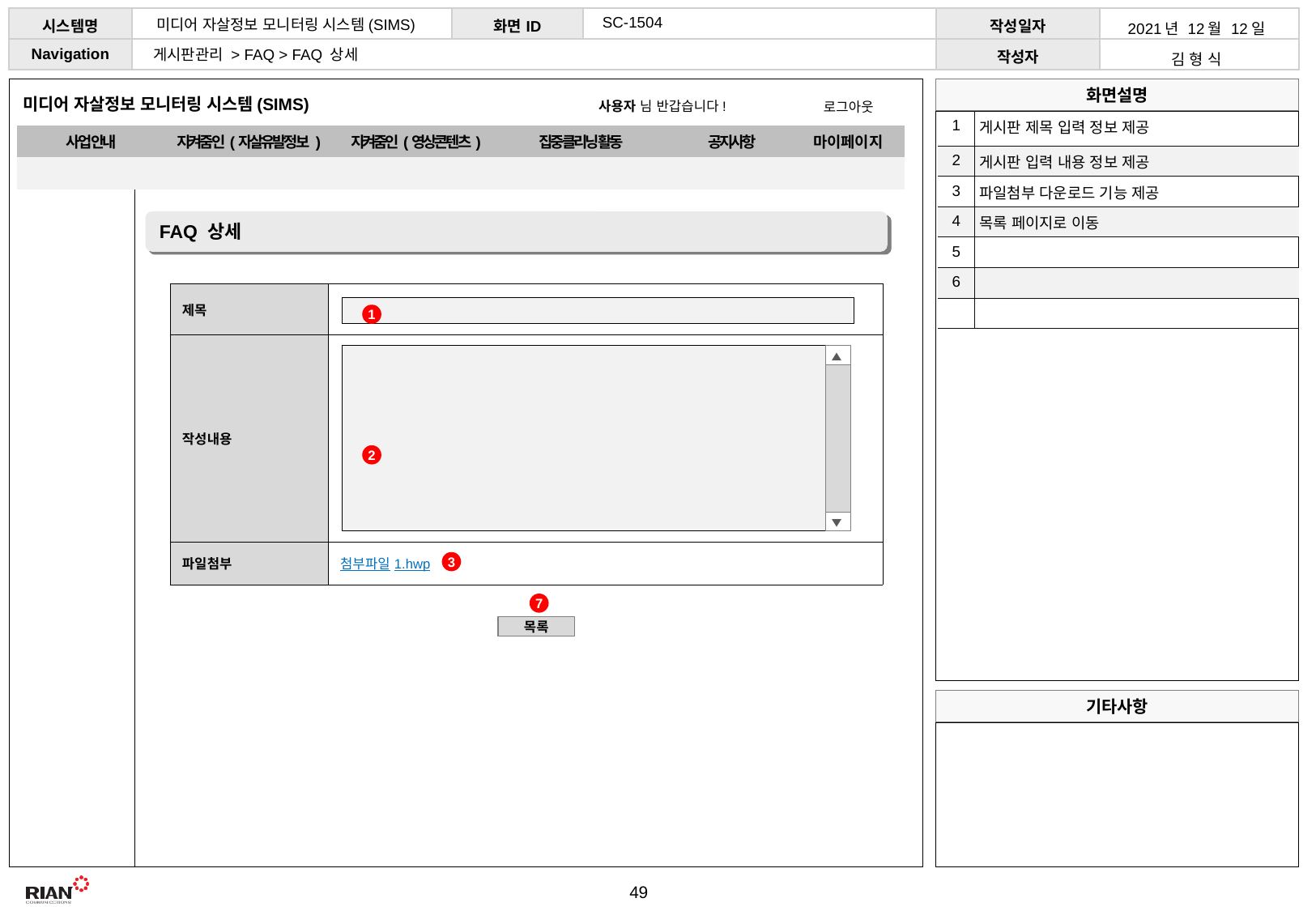

SC-1504
미디어 자살정보 모니터링 시스템(SIMS)
| 2021년 12월 12일 |
| --- |
| 김 형 식 |
게시판관리 > FAQ > FAQ 상세
미디어 자살정보 모니터링 시스템(SIMS)
사용자 님 반갑습니다!
로그아웃
| 1 | 게시판 제목 입력 정보 제공 |
| --- | --- |
| 2 | 게시판 입력 내용 정보 제공 |
| 3 | 파일첨부 다운로드 기능 제공 |
| 4 | 목록 페이지로 이동 |
| 5 |  |
| 6 |  |
|  |  |
| 사업 안내 | 지켜줌인(자살유발정보 ) | 지켜줌인(영상콘텐츠) | 집중클리닝 활동 | 공지사항 | 마이페이지 |
| --- | --- | --- | --- | --- | --- |
|  |  |  |  |  |  |
FAQ 상세
| 제목 |  |
| --- | --- |
| 작성내용 |  |
| 파일첨부 | 첨부파일1.hwp |

1
◀

▶

2
3
7
목록